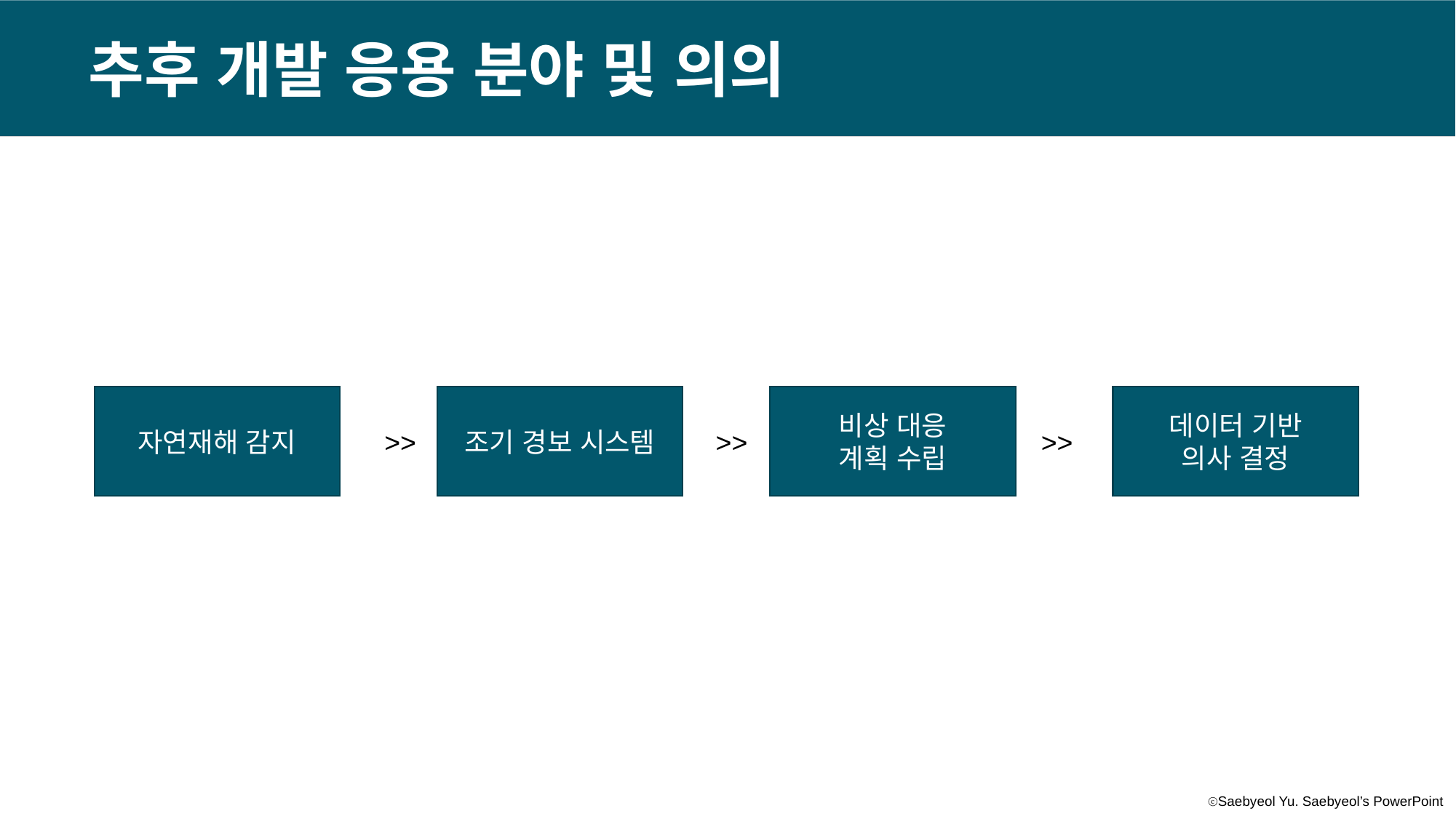

추후 개발 응용 분야 및 의의
자연재해 감지
조기 경보 시스템
비상 대응
계획 수립
데이터 기반
의사 결정
>>
>>
>>